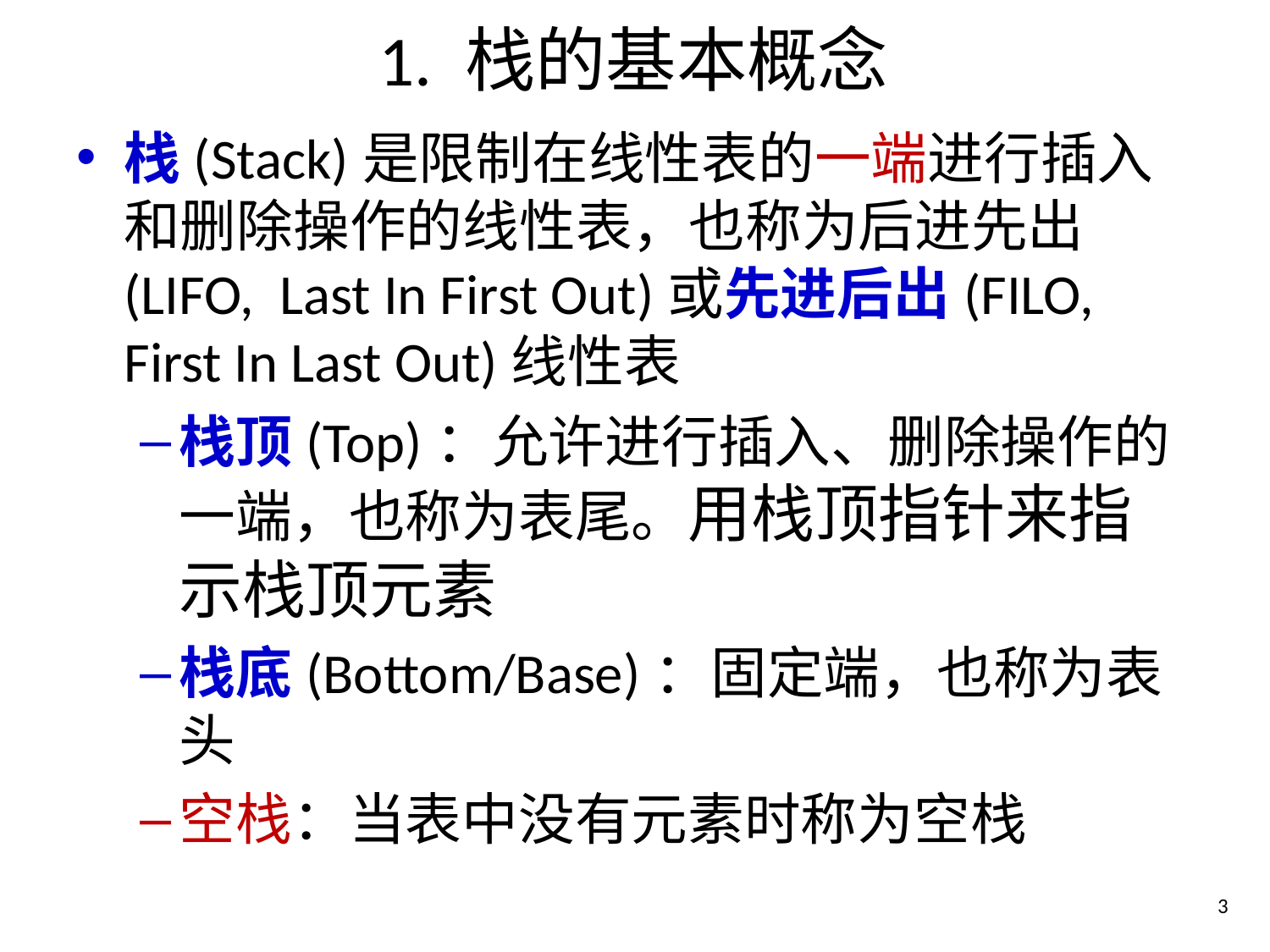

# 1. 栈的基本概念
栈(Stack)是限制在线性表的一端进行插入和删除操作的线性表，也称为后进先出(LIFO,  Last In First Out)或先进后出(FILO, First In Last Out)线性表
栈顶(Top)：允许进行插入、删除操作的一端，也称为表尾。用栈顶指针来指示栈顶元素
栈底(Bottom/Base)：固定端，也称为表头
空栈：当表中没有元素时称为空栈
3